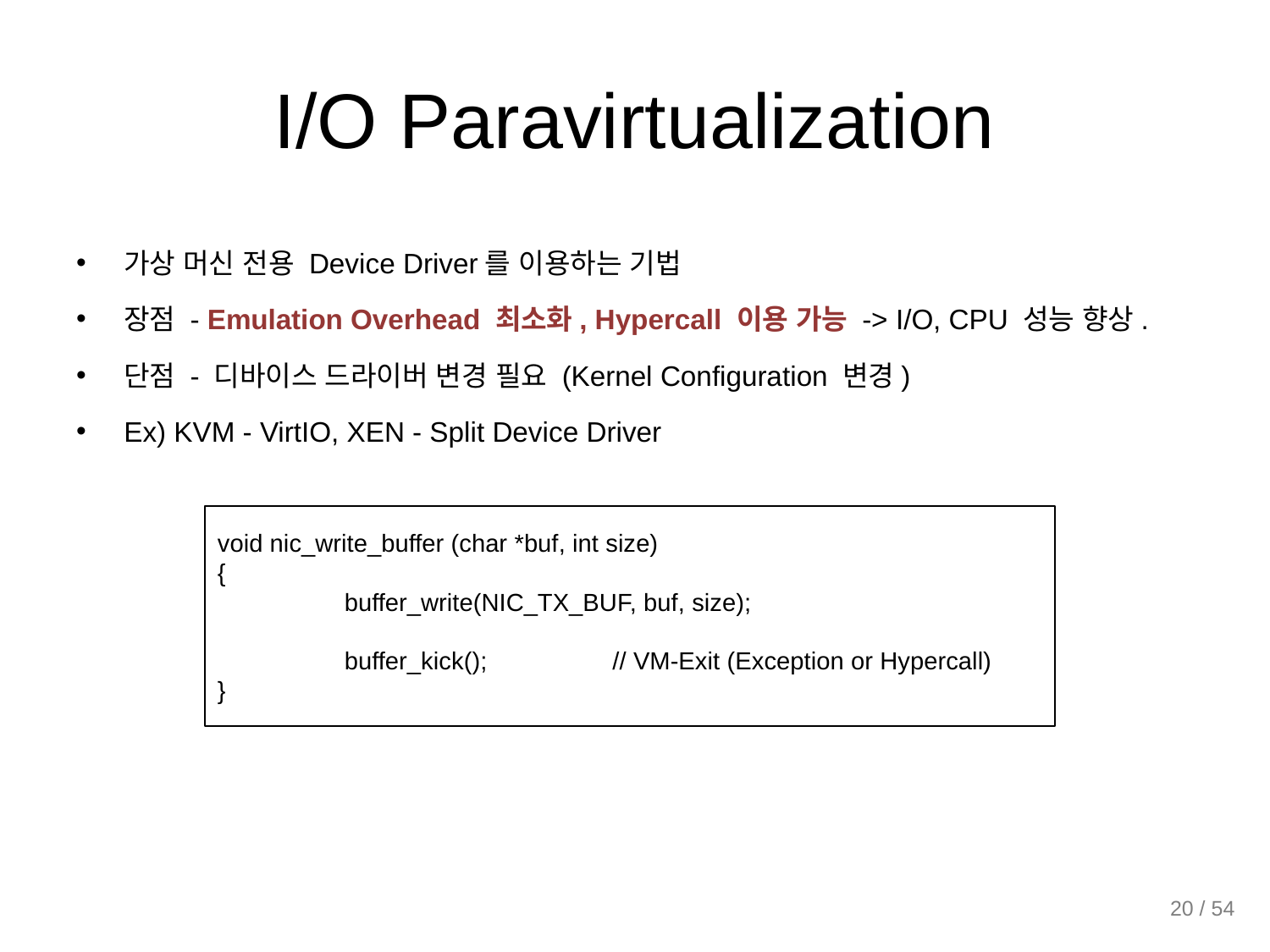

# I/O Paravirtualization
가상 머신 전용 Device Driver를 이용하는 기법
장점 - Emulation Overhead 최소화, Hypercall 이용 가능 -> I/O, CPU 성능 향상.
단점 - 디바이스 드라이버 변경 필요 (Kernel Configuration 변경)
Ex) KVM - VirtIO, XEN - Split Device Driver

void nic_write_buffer (char *buf, int size)
{
	buffer_write(NIC_TX_BUF, buf, size);

	buffer_kick();	  // VM-Exit (Exception or Hypercall)
}
20